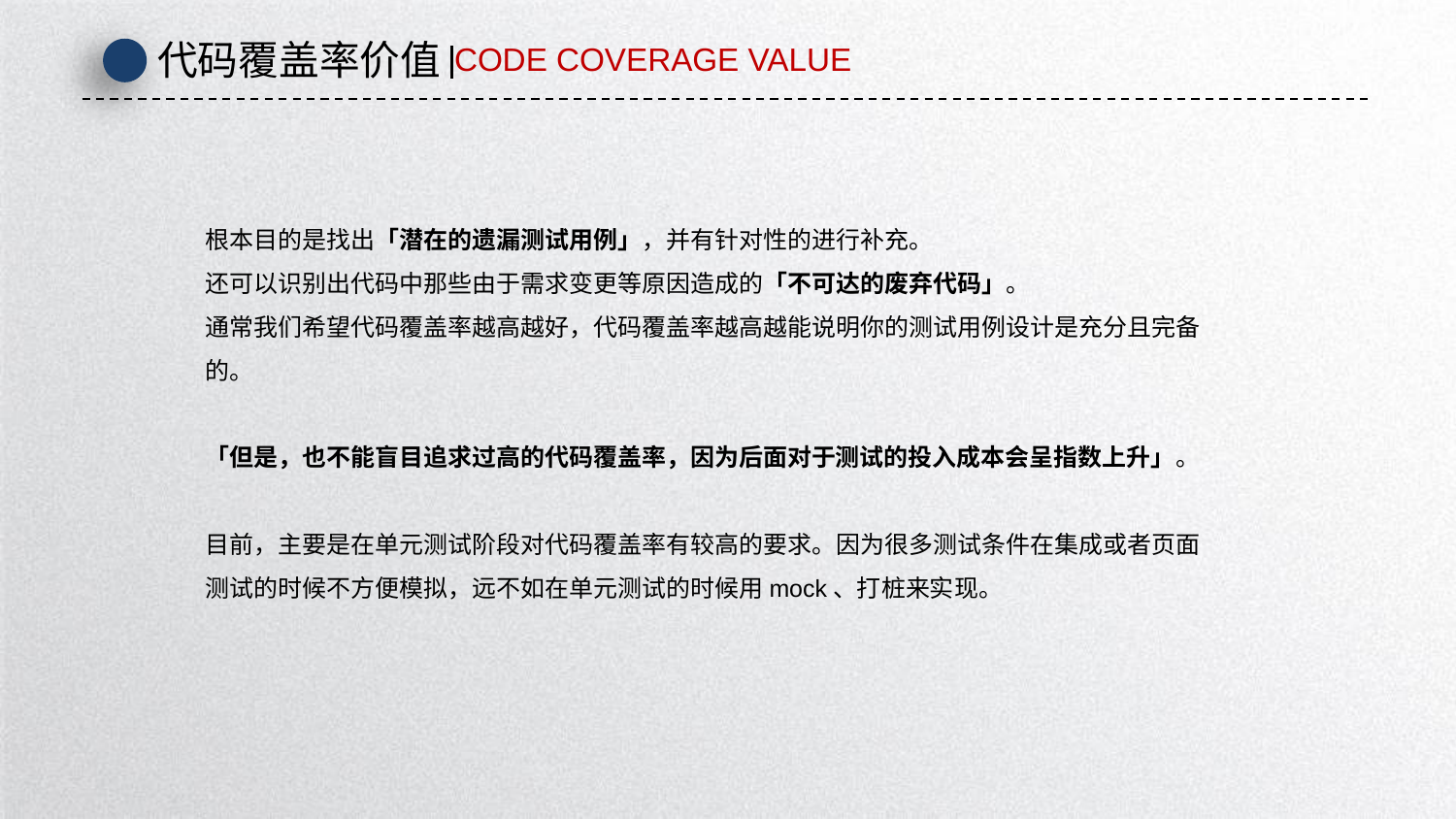

代码覆盖率价值
CODE COVERAGE VALUE

根本目的是找出「潜在的遗漏测试用例」，并有针对性的进行补充。
还可以识别出代码中那些由于需求变更等原因造成的「不可达的废弃代码」。
通常我们希望代码覆盖率越高越好，代码覆盖率越高越能说明你的测试用例设计是充分且完备的。

「但是，也不能盲目追求过高的代码覆盖率，因为后面对于测试的投入成本会呈指数上升」。

目前，主要是在单元测试阶段对代码覆盖率有较高的要求。因为很多测试条件在集成或者页面测试的时候不方便模拟，远不如在单元测试的时候用mock、打桩来实现。